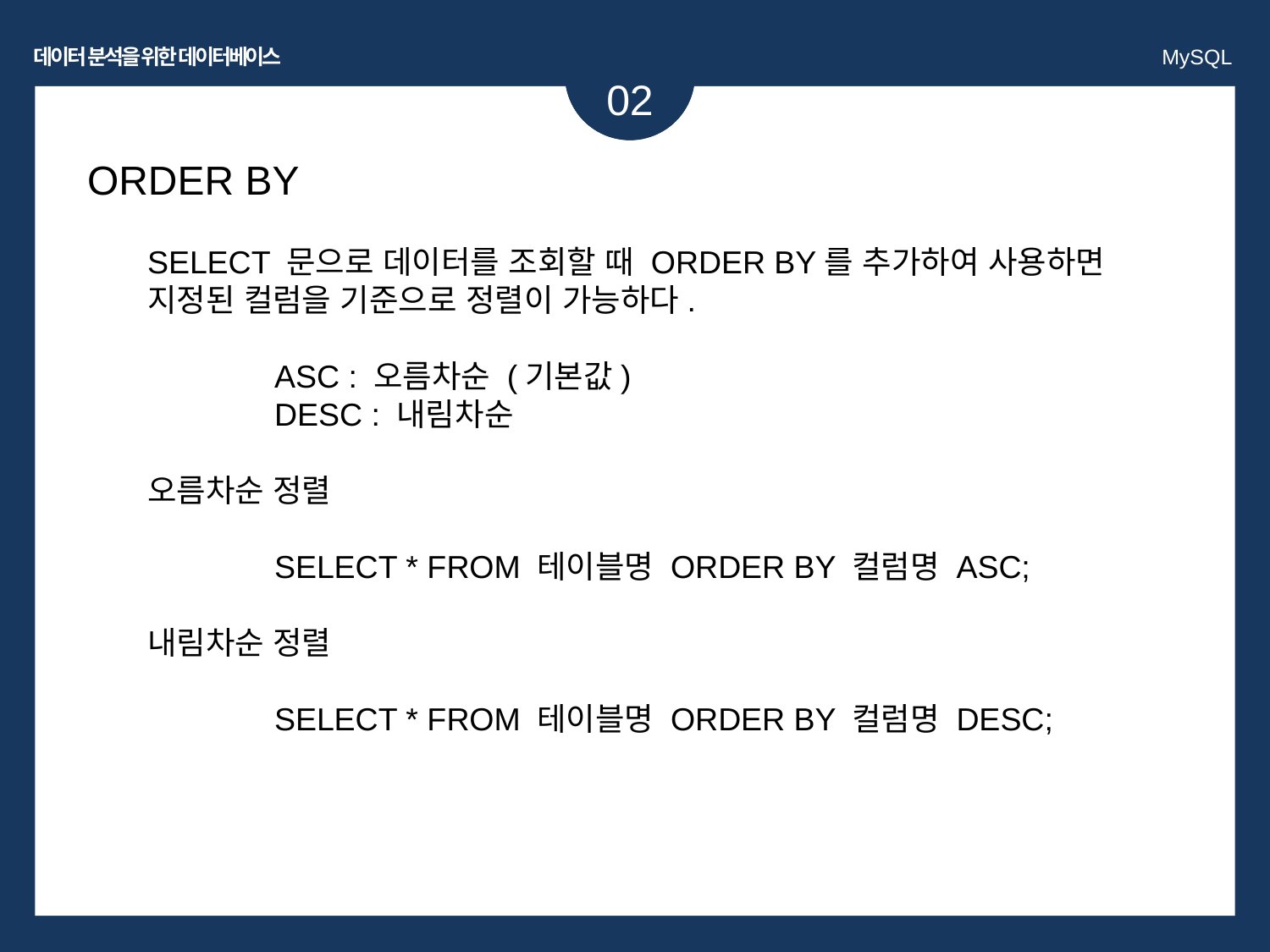

데이터 분석을 위한 데이터베이스
MySQL
02
ORDER BY
SELECT 문으로 데이터를 조회할 때 ORDER BY를 추가하여 사용하면 지정된 컬럼을 기준으로 정렬이 가능하다.

	ASC : 오름차순 (기본값)
	DESC : 내림차순

오름차순 정렬

	SELECT * FROM 테이블명 ORDER BY 컬럼명 ASC;

내림차순 정렬

	SELECT * FROM 테이블명 ORDER BY 컬럼명 DESC;